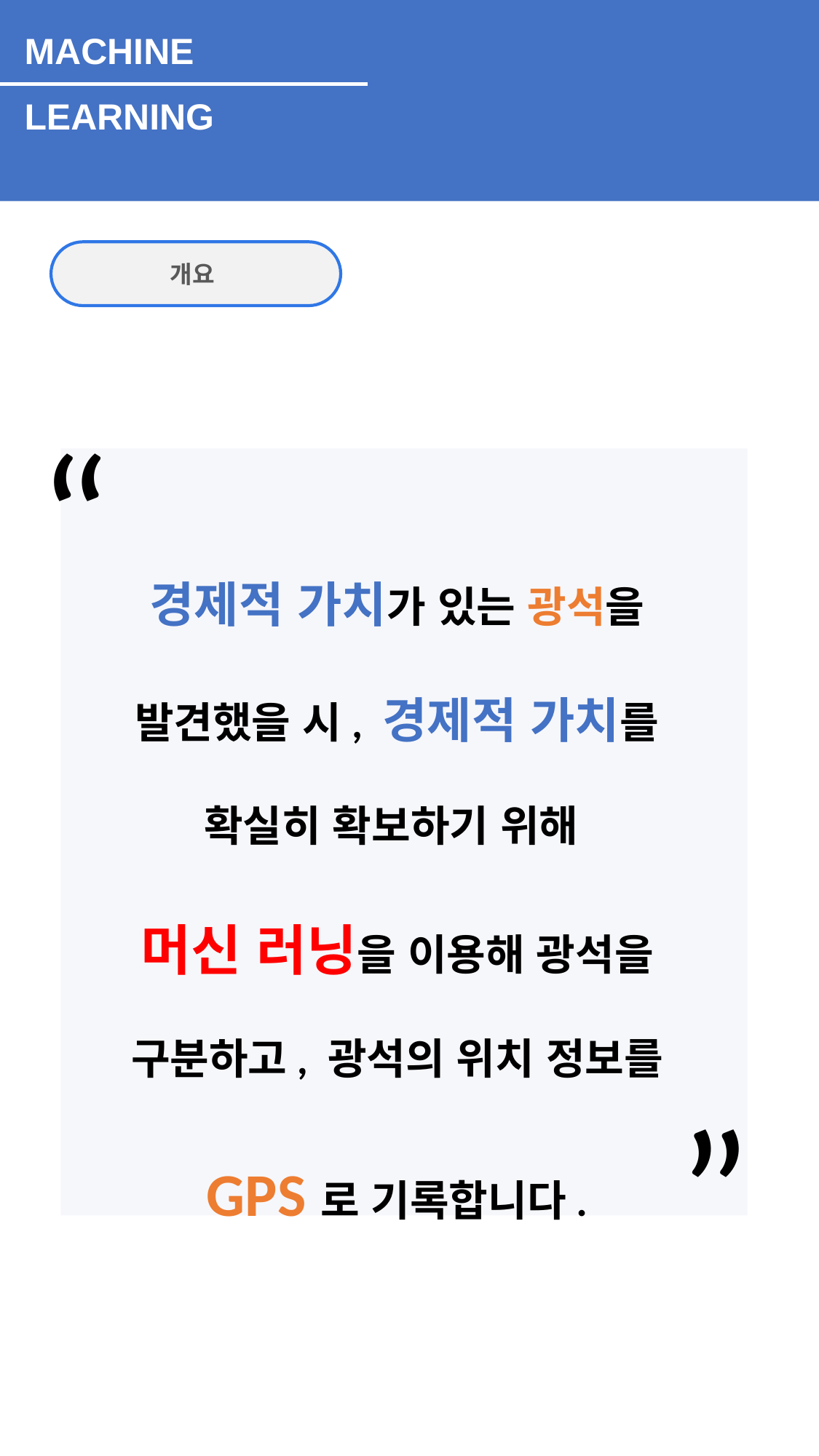

MACHINE LEARNING
개요
“

경제적 가치가 있는 광석을 발견했을 시, 경제적 가치를 확실히 확보하기 위해
머신 러닝을 이용해 광석을 구분하고, 광석의 위치 정보를 GPS로 기록합니다.
”